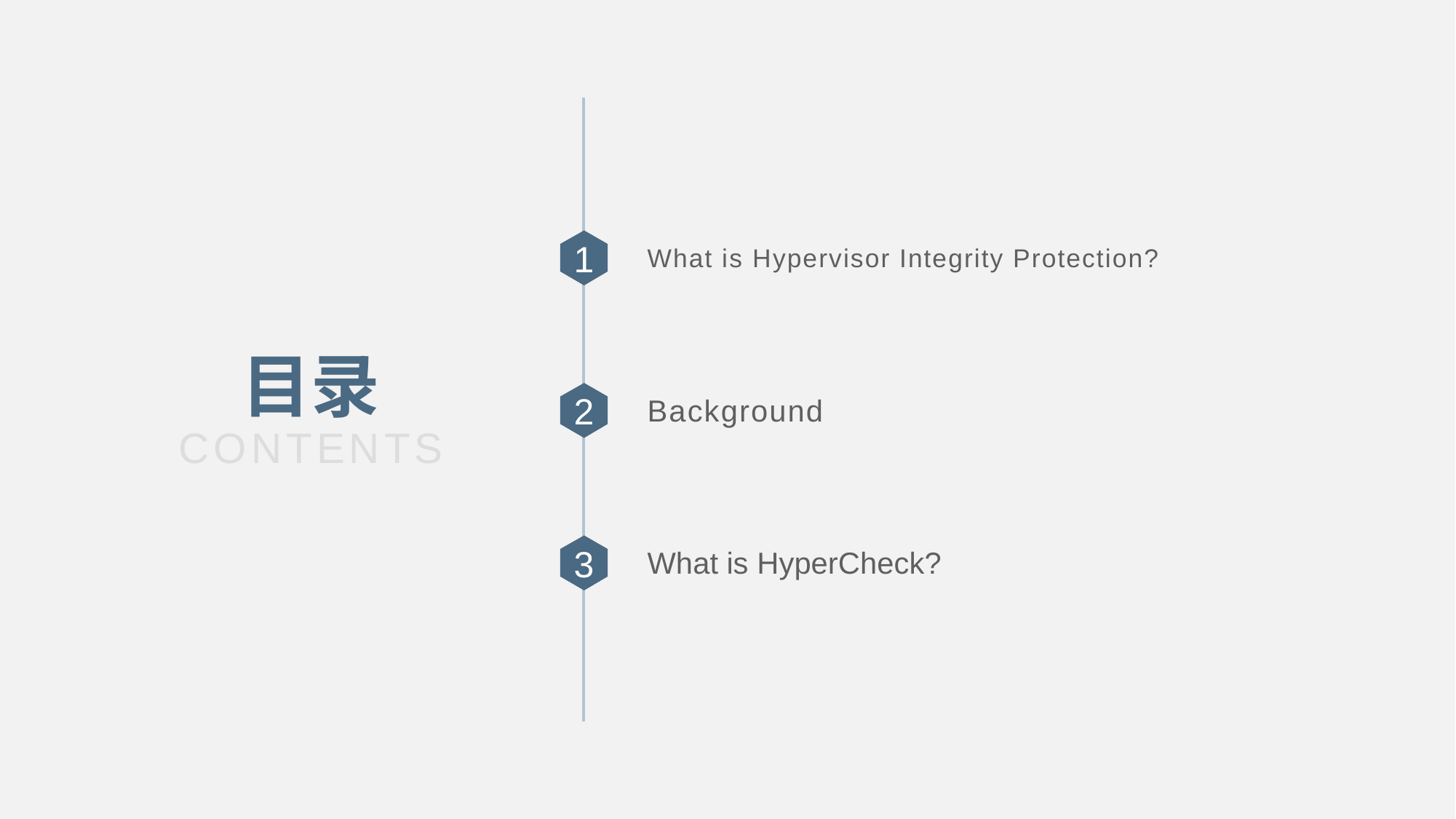

What is Hypervisor Integrity Protection?
1
目录
Background
2
CONTENTS
What is HyperCheck?
3